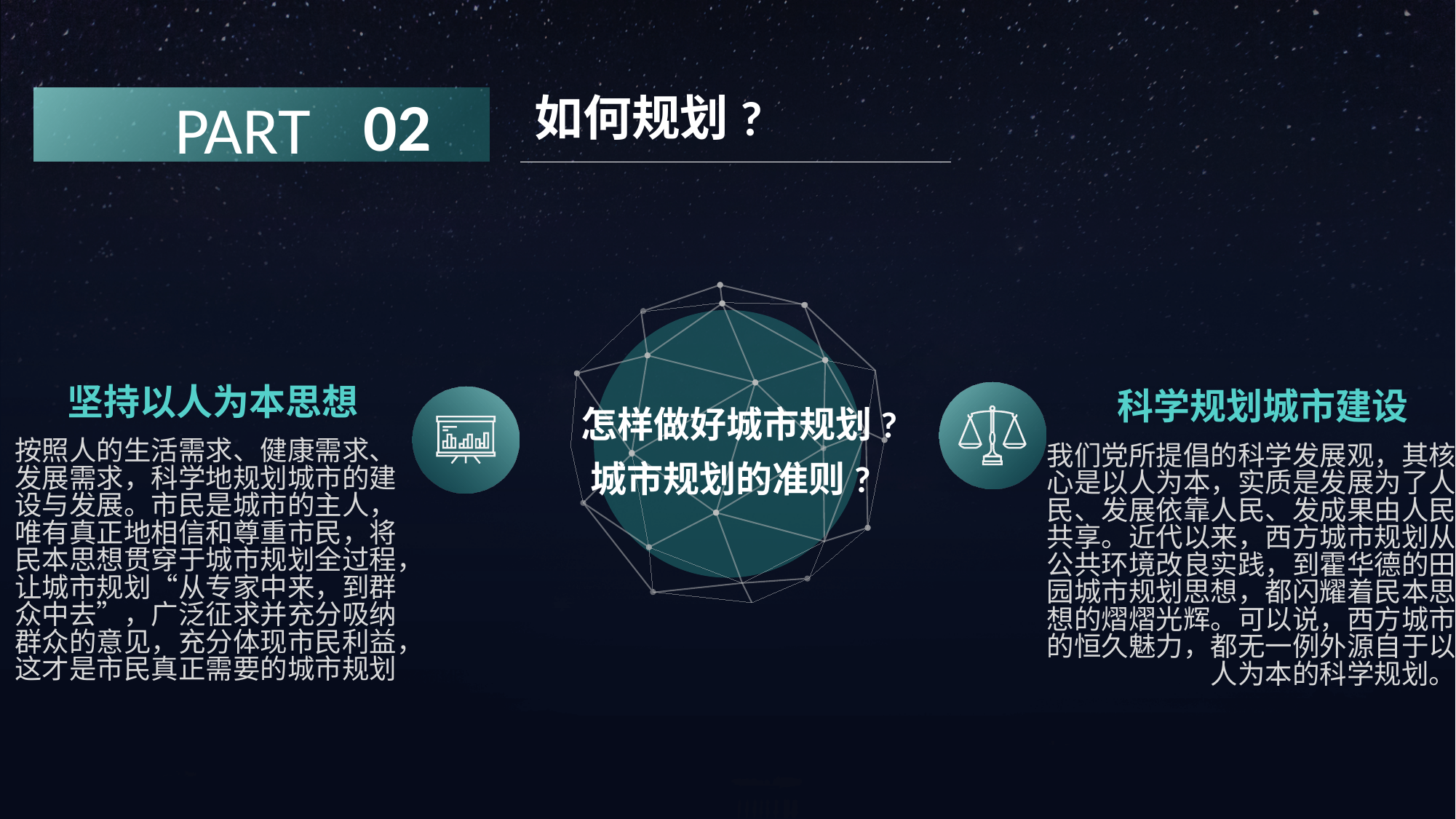

02
PART

如何规划?

怎样做好城市规划?
城市规划的准则?

坚持以人为本思想
按照人的生活需求、健康需求、发展需求，科学地规划城市的建设与发展。市民是城市的主人，唯有真正地相信和尊重市民，将民本思想贯穿于城市规划全过程，让城市规划“从专家中来，到群众中去”，广泛征求并充分吸纳群众的意见，充分体现市民利益，这才是市民真正需要的城市规划
科学规划城市建设
我们党所提倡的科学发展观，其核心是以人为本，实质是发展为了人民、发展依靠人民、发成果由人民共享。近代以来，西方城市规划从公共环境改良实践，到霍华德的田园城市规划思想，都闪耀着民本思想的熠熠光辉。可以说，西方城市的恒久魅力，都无一例外源自于以人为本的科学规划。